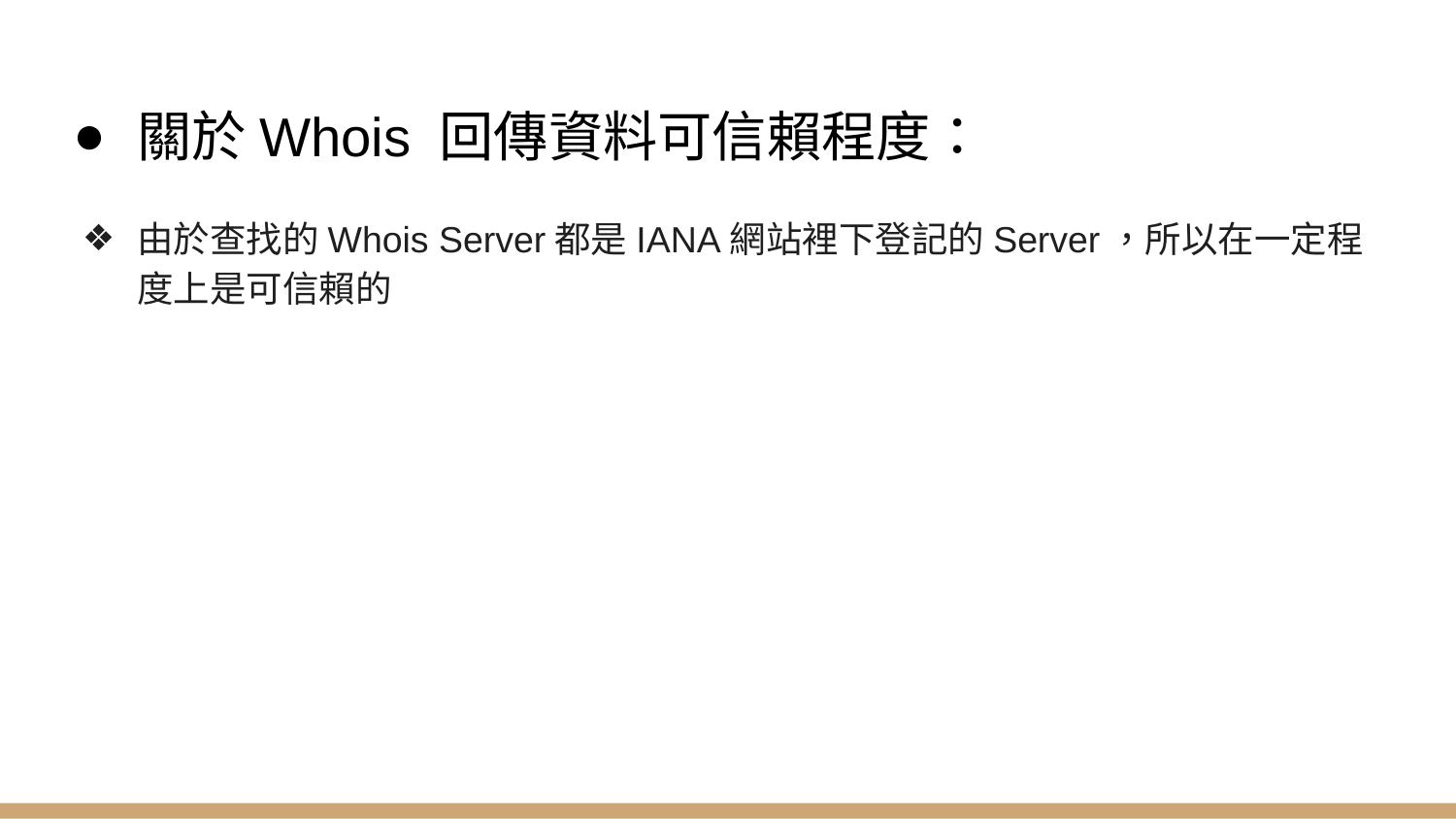

# 關於Whois 回傳資料可信賴程度：
由於查找的Whois Server都是IANA網站裡下登記的Server，所以在一定程度上是可信賴的